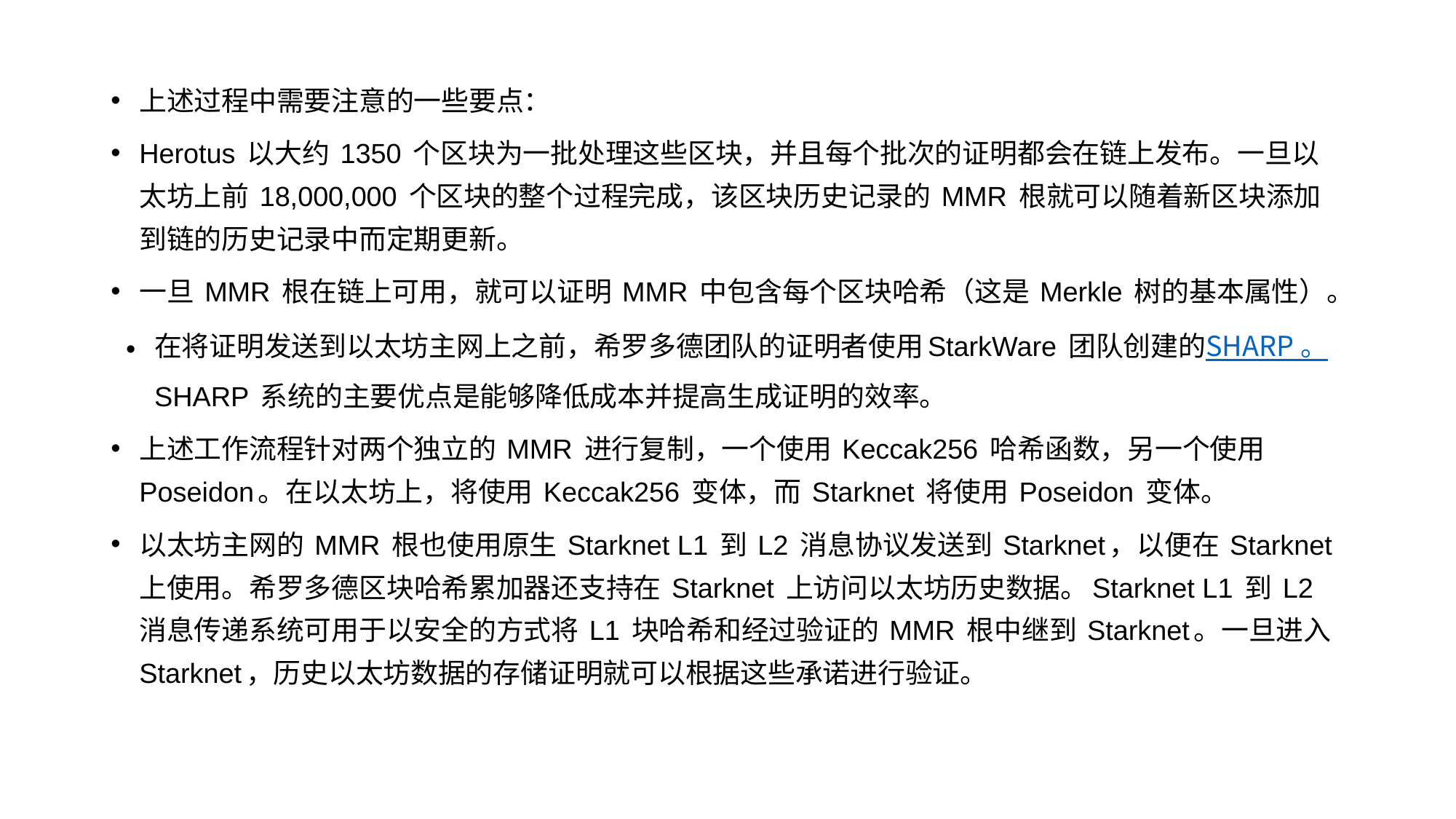

上述过程中需要注意的一些要点：
Herotus 以大约 1350 个区块为一批处理这些区块，并且每个批次的证明都会在链上发布。一旦以太坊上前 18,000,000 个区块的整个过程完成，该区块历史记录的 MMR 根就可以随着新区块添加到链的历史记录中而定期更新。
一旦 MMR 根在链上可用，就可以证明 MMR 中包含每个区块哈希（这是 Merkle 树的基本属性）。
在将证明发送到以太坊主网上之前，希罗多德团队的证明者使用StarkWare 团队创建的SHARP 。SHARP 系统的主要优点是能够降低成本并提高生成证明的效率。
上述工作流程针对两个独立的 MMR 进行复制，一个使用 Keccak256 哈希函数，另一个使用 Poseidon。在以太坊上，将使用 Keccak256 变体，而 Starknet 将使用 Poseidon 变体。
以太坊主网的 MMR 根也使用原生 Starknet L1 到 L2 消息协议发送到 Starknet，以便在 Starknet 上使用。希罗多德区块哈希累加器还支持在 Starknet 上访问以太坊历史数据。Starknet L1 到 L2 消息传递系统可用于以安全的方式将 L1 块哈希和经过验证的 MMR 根中继到 Starknet。一旦进入 Starknet，历史以太坊数据的存储证明就可以根据这些承诺进行验证。